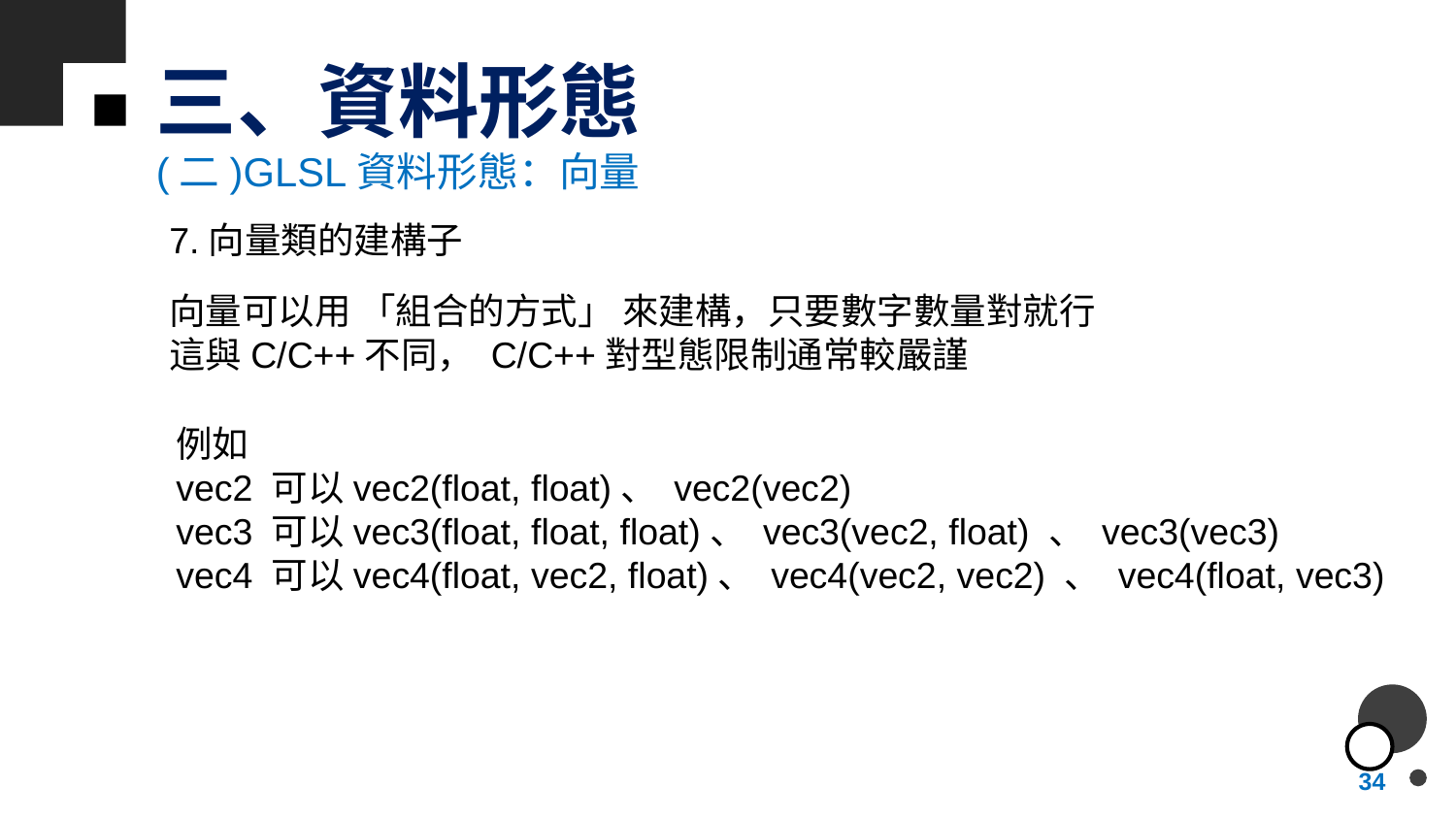

# 三、資料形態
(二)GLSL資料形態：向量
7.向量類的建構子
向量可以用 「組合的方式」 來建構，只要數字數量對就行
這與C/C++不同， C/C++對型態限制通常較嚴謹
例如
vec2 可以vec2(float, float)、 vec2(vec2)
vec3 可以vec3(float, float, float)、 vec3(vec2, float) 、 vec3(vec3)
vec4 可以vec4(float, vec2, float)、 vec4(vec2, vec2) 、 vec4(float, vec3)

34